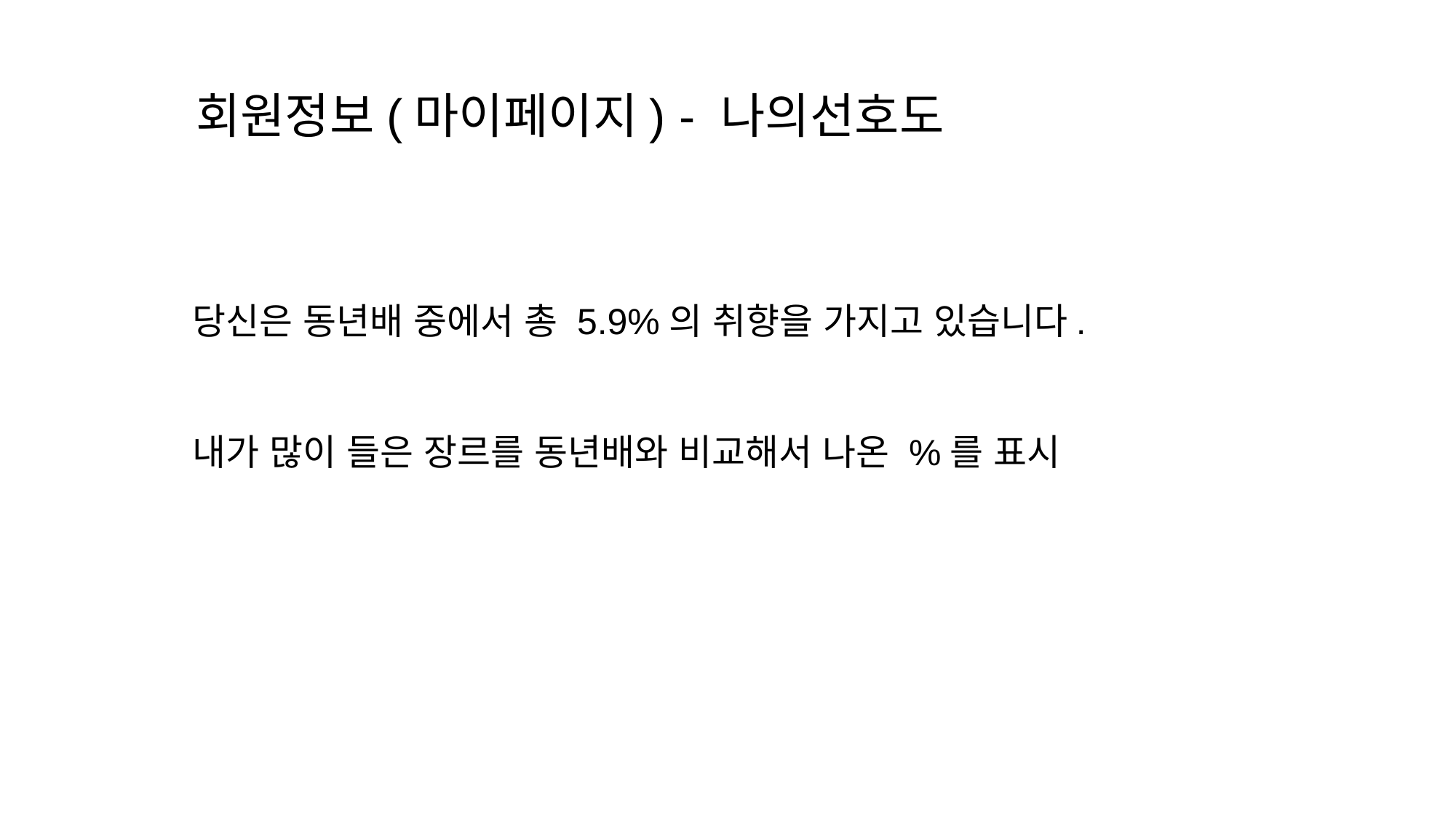

# 회원정보(마이페이지) - 나의선호도
당신은 동년배 중에서 총 5.9%의 취향을 가지고 있습니다.

내가 많이 들은 장르를 동년배와 비교해서 나온 %를 표시